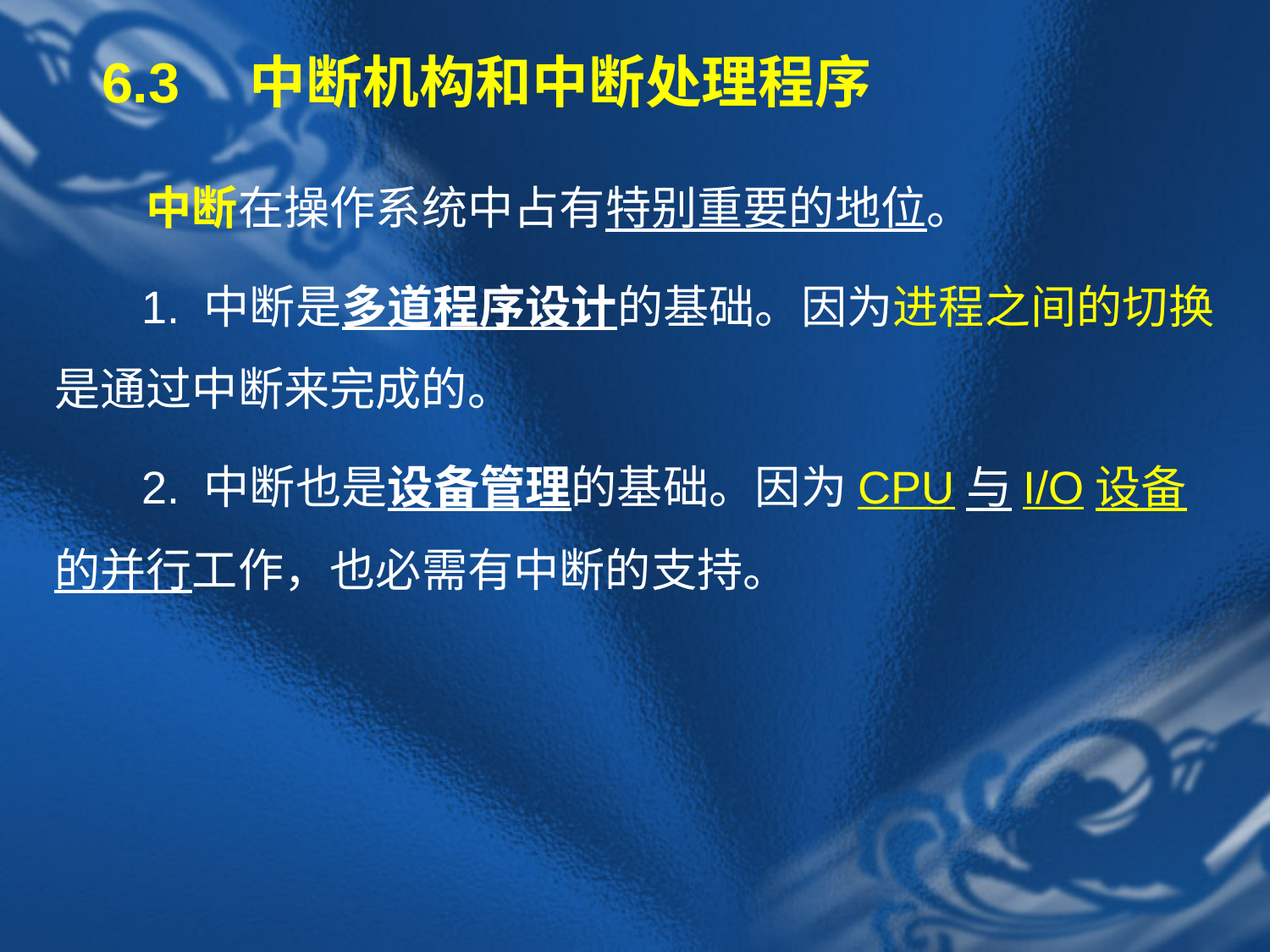

# 6.3　中断机构和中断处理程序
　　中断在操作系统中占有特别重要的地位。
1. 中断是多道程序设计的基础。因为进程之间的切换是通过中断来完成的。
2. 中断也是设备管理的基础。因为CPU与I/O设备的并行工作，也必需有中断的支持。